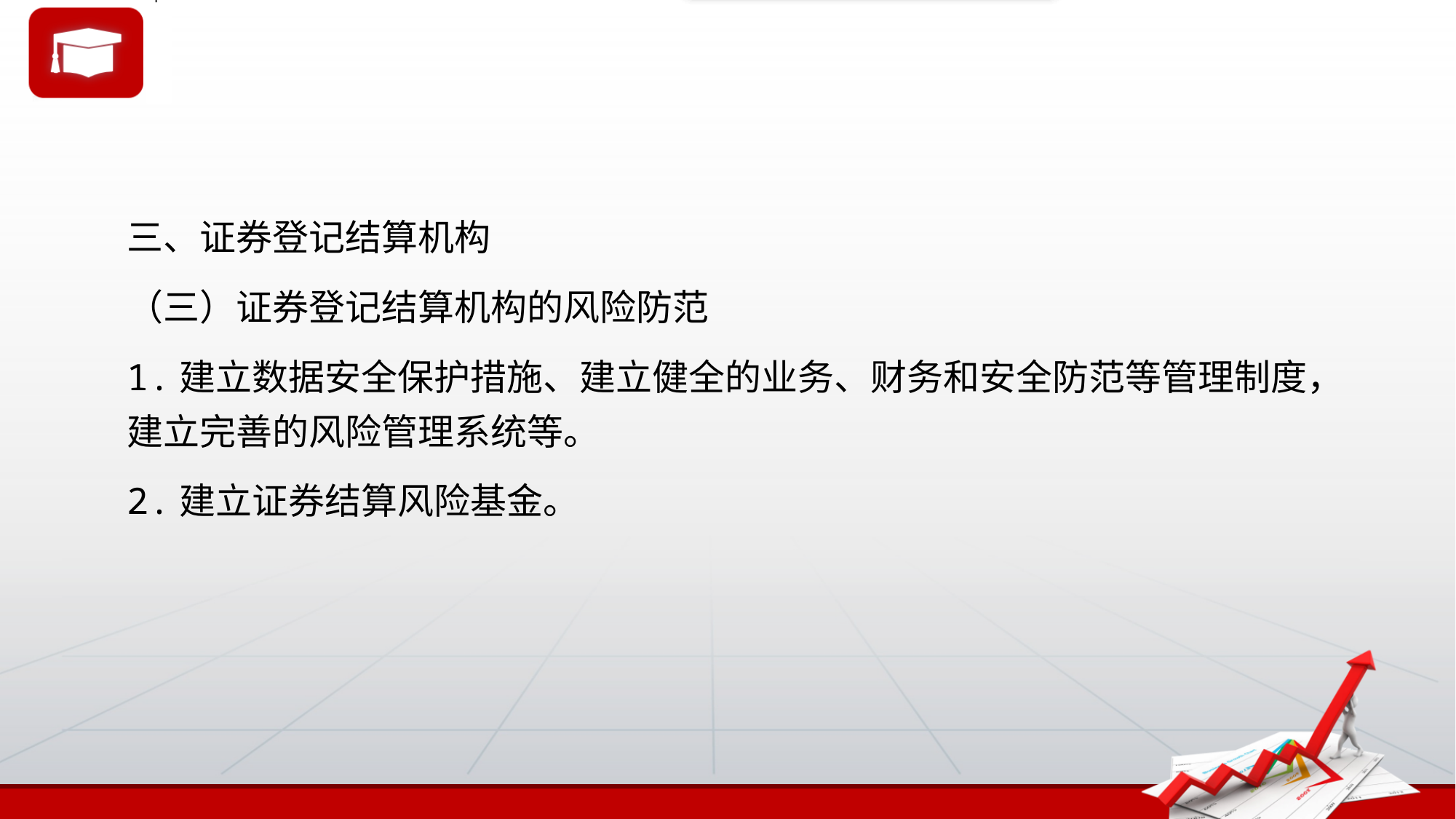

三、证券登记结算机构
（三）证券登记结算机构的风险防范
1.建立数据安全保护措施、建立健全的业务、财务和安全防范等管理制度，建立完善的风险管理系统等。
2.建立证券结算风险基金。